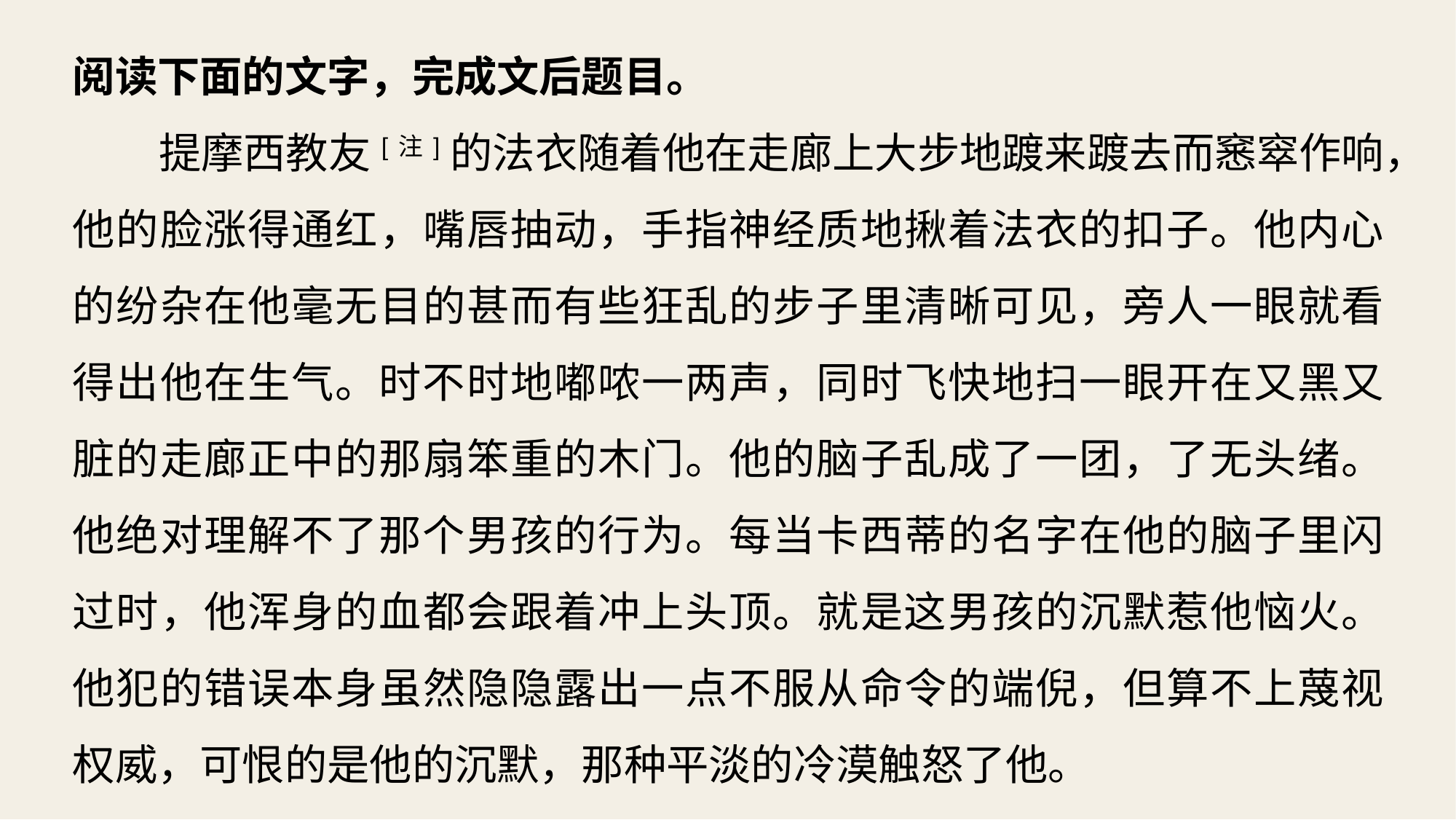

阅读下面的文字，完成文后题目。
提摩西教友[注]的法衣随着他在走廊上大步地踱来踱去而窸窣作响，他的脸涨得通红，嘴唇抽动，手指神经质地揪着法衣的扣子。他内心的纷杂在他毫无目的甚而有些狂乱的步子里清晰可见，旁人一眼就看得出他在生气。时不时地嘟哝一两声，同时飞快地扫一眼开在又黑又脏的走廊正中的那扇笨重的木门。他的脑子乱成了一团，了无头绪。他绝对理解不了那个男孩的行为。每当卡西蒂的名字在他的脑子里闪过时，他浑身的血都会跟着冲上头顶。就是这男孩的沉默惹他恼火。他犯的错误本身虽然隐隐露出一点不服从命令的端倪，但算不上蔑视权威，可恨的是他的沉默，那种平淡的冷漠触怒了他。